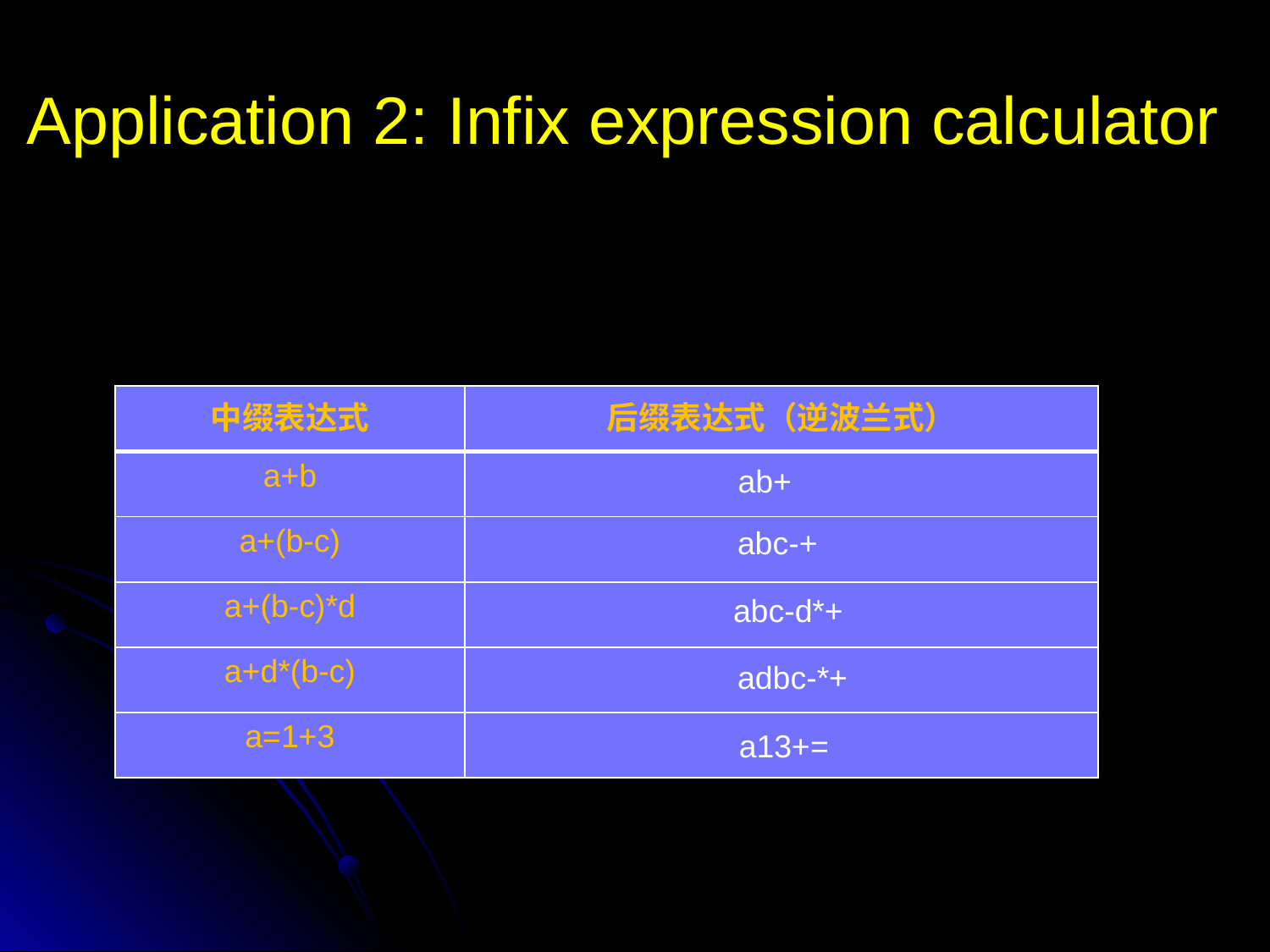

Application 2: Infix expression calculator
| 中缀表达式 | 后缀表达式（逆波兰式） |
| --- | --- |
| a+b |  |
| a+(b-c) |  |
| a+(b-c)\*d |  |
| a+d\*(b-c) |  |
| a=1+3 |  |
ab+
abc-+
abc-d*+
adbc-*+
a13+=